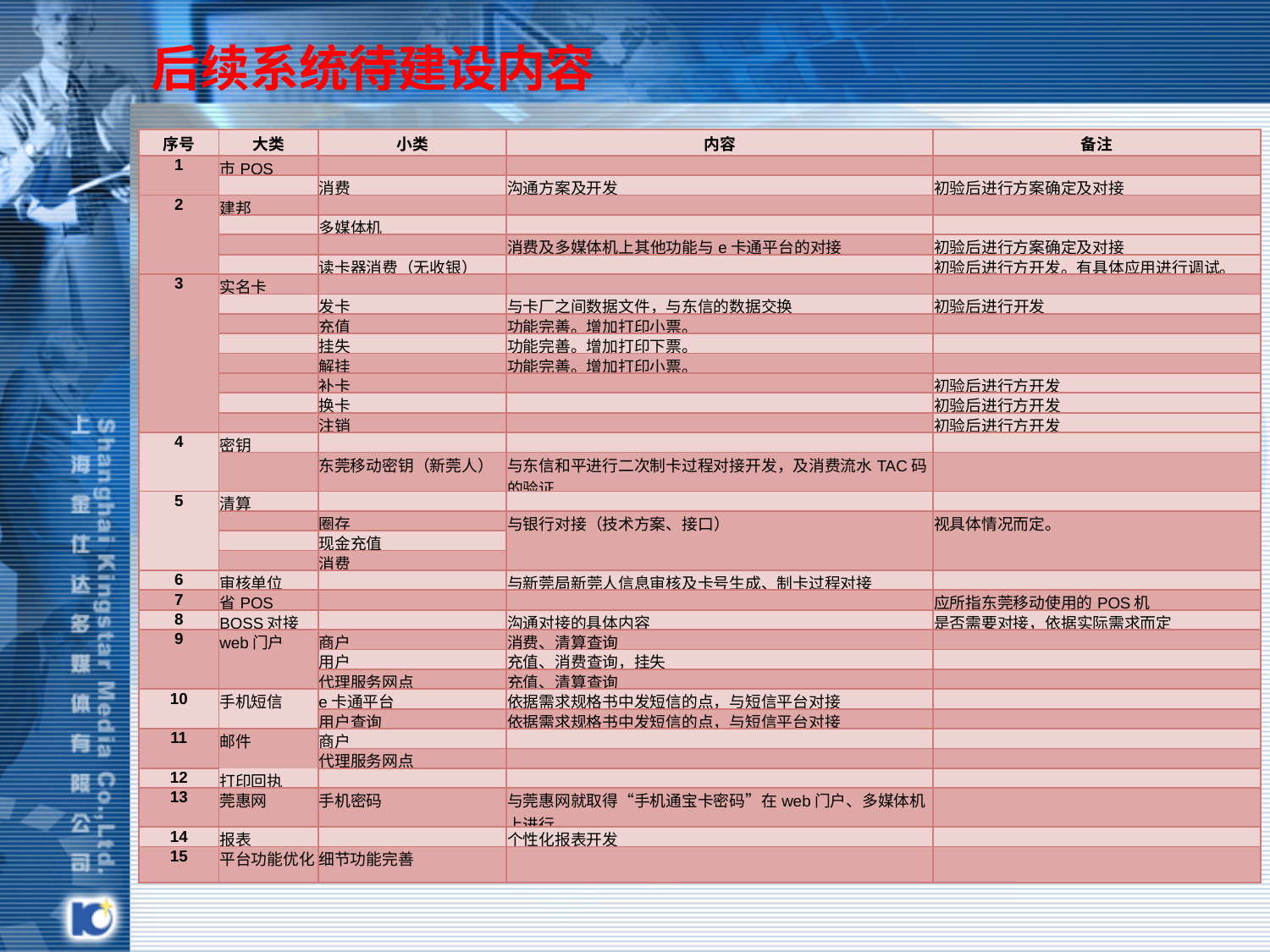

后续系统待建设内容
| 序号 | 大类 | 小类 | 内容 | 备注 |
| --- | --- | --- | --- | --- |
| 1 | 市POS |  |  |  |
|  |  | 消费 | 沟通方案及开发 | 初验后进行方案确定及对接 |
| 2 | 建邦 |  |  |  |
|  |  | 多媒体机 |  |  |
|  |  |  | 消费及多媒体机上其他功能与e卡通平台的对接 | 初验后进行方案确定及对接 |
|  |  | 读卡器消费（无收银） |  | 初验后进行方开发。有具体应用进行调试。 |
| 3 | 实名卡 |  |  |  |
|  |  | 发卡 | 与卡厂之间数据文件，与东信的数据交换 | 初验后进行开发 |
|  |  | 充值 | 功能完善。增加打印小票。 |  |
|  |  | 挂失 | 功能完善。增加打印下票。 |  |
|  |  | 解挂 | 功能完善。增加打印小票。 |  |
|  |  | 补卡 |  | 初验后进行方开发 |
|  |  | 换卡 |  | 初验后进行方开发 |
|  |  | 注销 |  | 初验后进行方开发 |
| 4 | 密钥 |  |  |  |
|  |  | 东莞移动密钥（新莞人） | 与东信和平进行二次制卡过程对接开发，及消费流水TAC码的验证 |  |
| 5 | 清算 |  |  |  |
|  |  | 圈存 | 与银行对接（技术方案、接口） | 视具体情况而定。 |
|  |  | 现金充值 |  |  |
|  |  | 消费 |  |  |
| 6 | 审核单位 |  | 与新莞局新莞人信息审核及卡号生成、制卡过程对接 |  |
| 7 | 省POS |  |  | 应所指东莞移动使用的POS机 |
| 8 | BOSS对接 |  | 沟通对接的具体内容 | 是否需要对接，依据实际需求而定 |
| 9 | web门户 | 商户 | 消费、清算查询 |  |
|  |  | 用户 | 充值、消费查询，挂失 |  |
|  |  | 代理服务网点 | 充值、清算查询 |  |
| 10 | 手机短信 | e卡通平台 | 依据需求规格书中发短信的点，与短信平台对接 |  |
|  |  | 用户查询 | 依据需求规格书中发短信的点，与短信平台对接 |  |
| 11 | 邮件 | 商户 |  |  |
|  |  | 代理服务网点 |  |  |
| 12 | 打印回执 |  |  |  |
| 13 | 莞惠网 | 手机密码 | 与莞惠网就取得“手机通宝卡密码”在web门户、多媒体机上进行。 |  |
| 14 | 报表 |  | 个性化报表开发 |  |
| 15 | 平台功能优化 | 细节功能完善 |  |  |